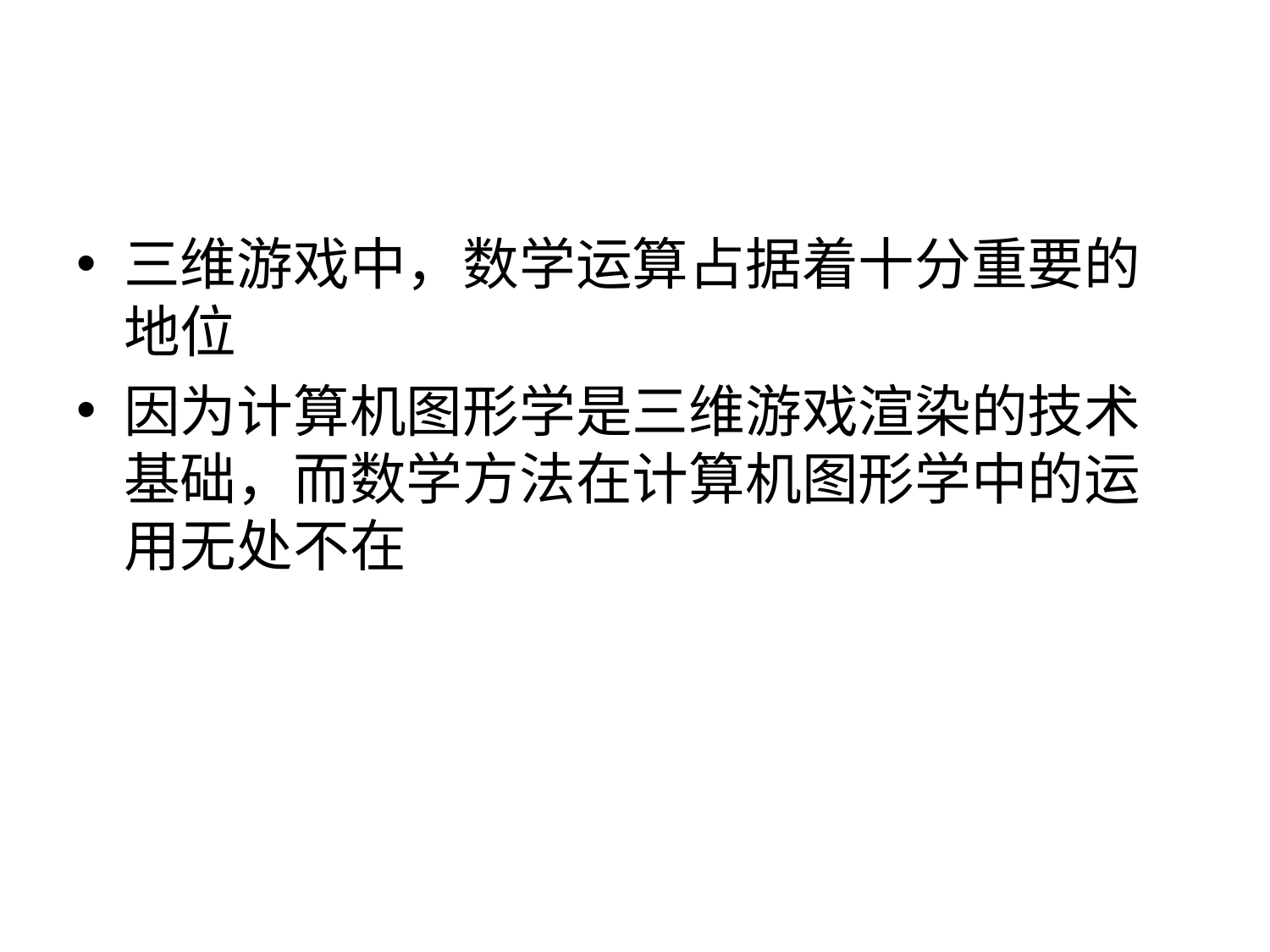

#
三维游戏中，数学运算占据着十分重要的地位
因为计算机图形学是三维游戏渲染的技术基础，而数学方法在计算机图形学中的运用无处不在